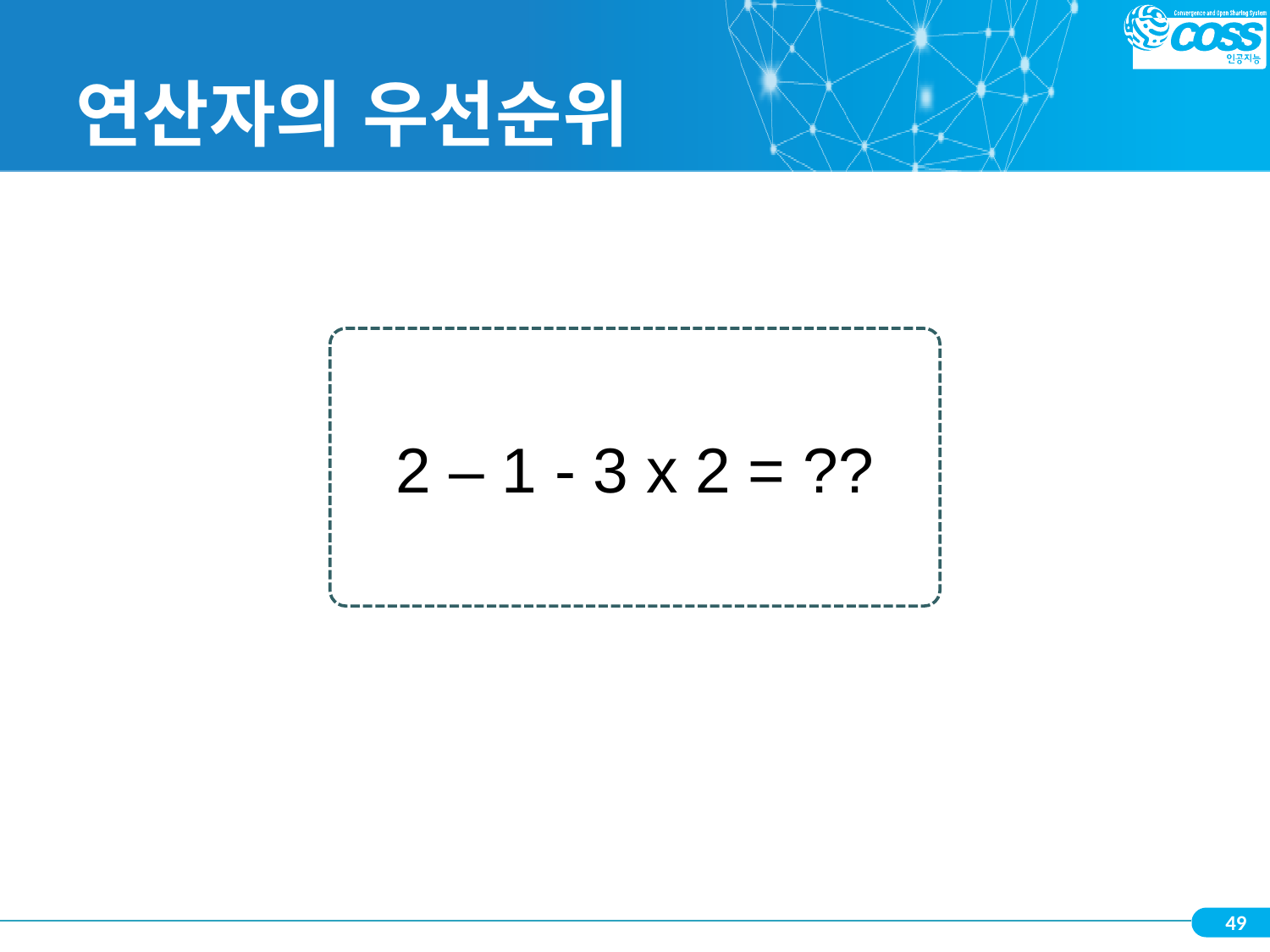

# 연산자의 우선순위
2 – 1 - 3 x 2 = ??